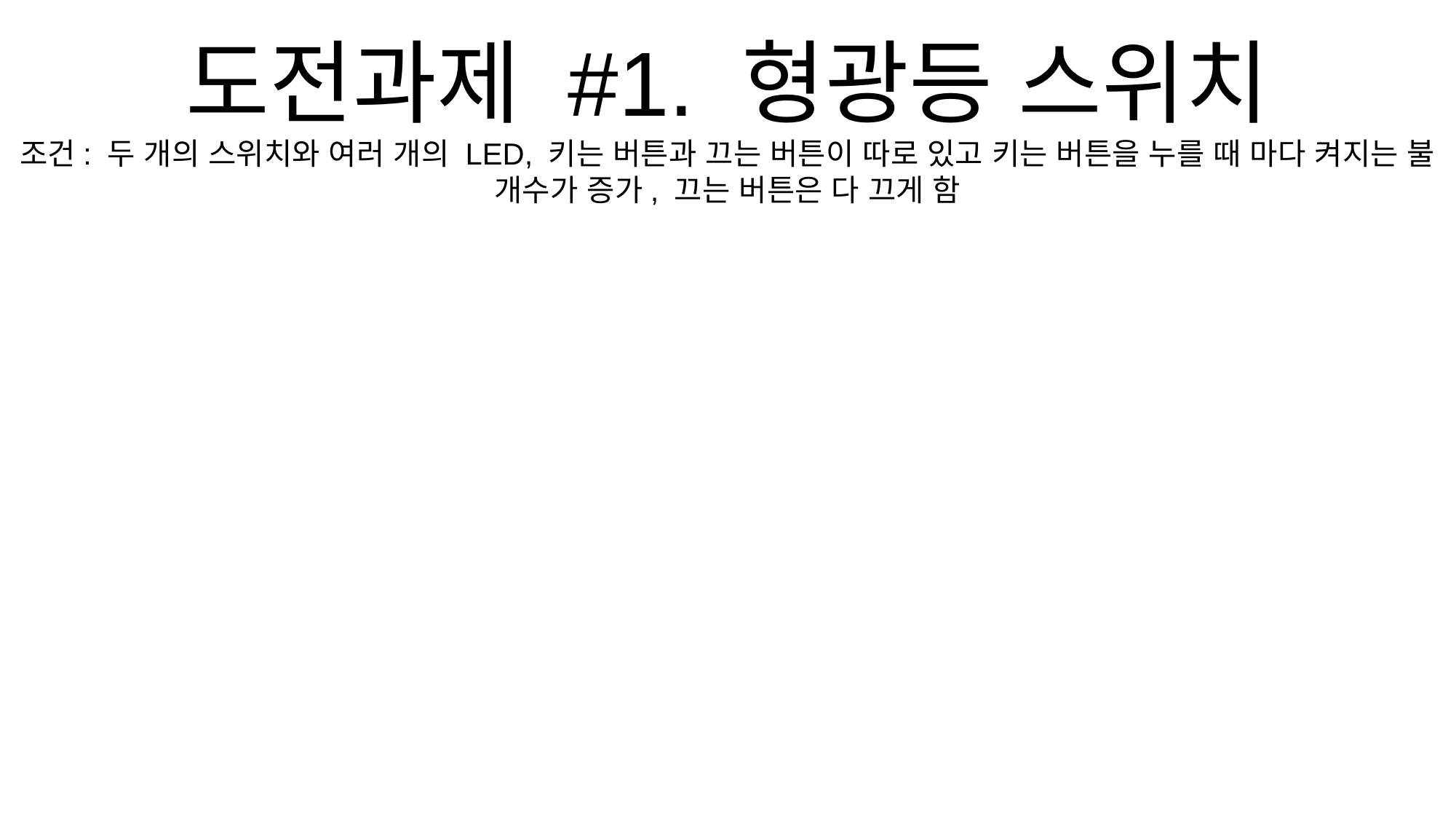

도전과제 #1. 형광등 스위치
조건: 두 개의 스위치와 여러 개의 LED, 키는 버튼과 끄는 버튼이 따로 있고 키는 버튼을 누를 때 마다 켜지는 불 개수가 증가, 끄는 버튼은 다 끄게 함